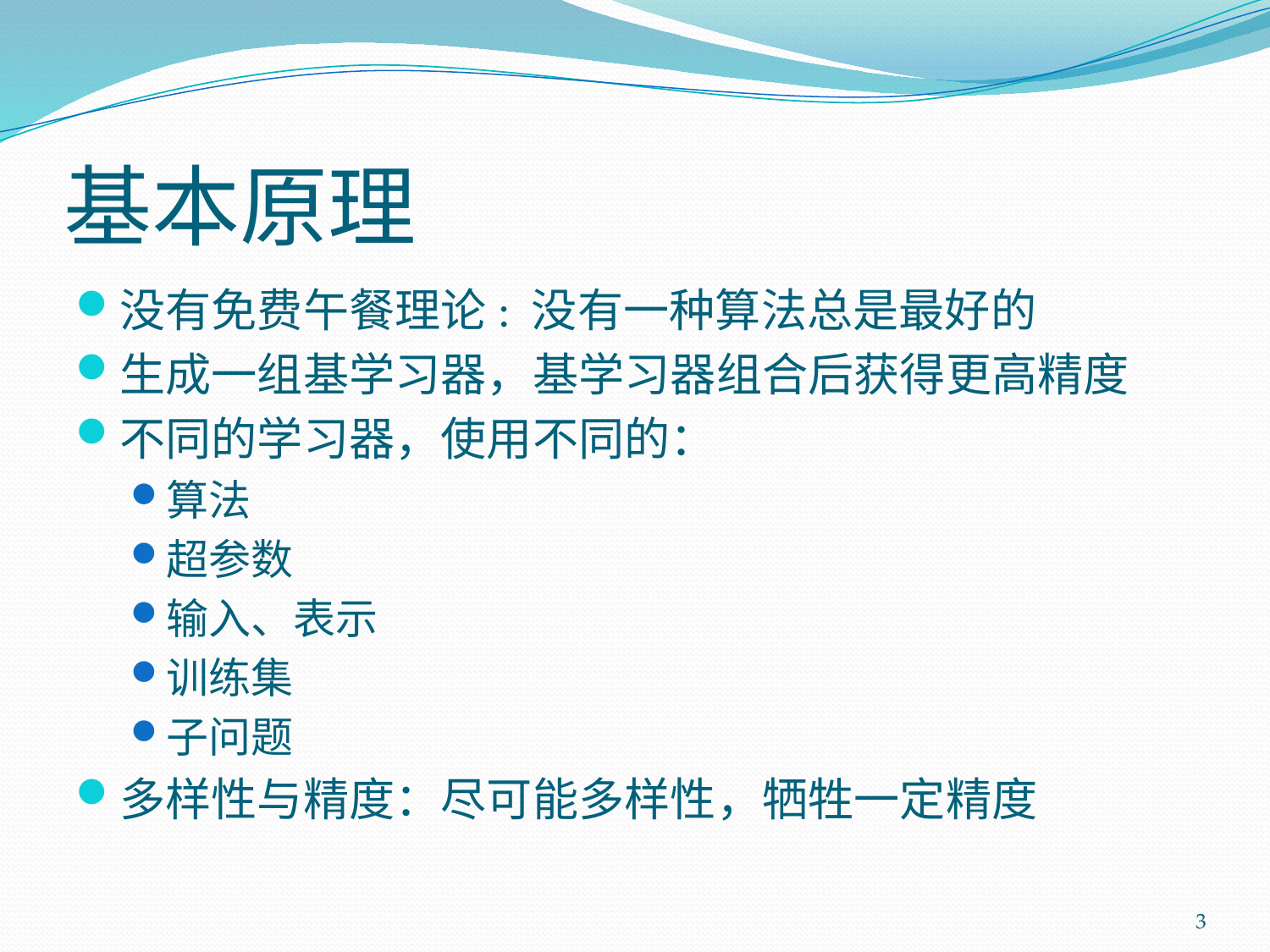

# 基本原理
没有免费午餐理论: 没有一种算法总是最好的
生成一组基学习器，基学习器组合后获得更高精度
不同的学习器，使用不同的：
算法
超参数
输入、表示
训练集
子问题
多样性与精度：尽可能多样性，牺牲一定精度

3